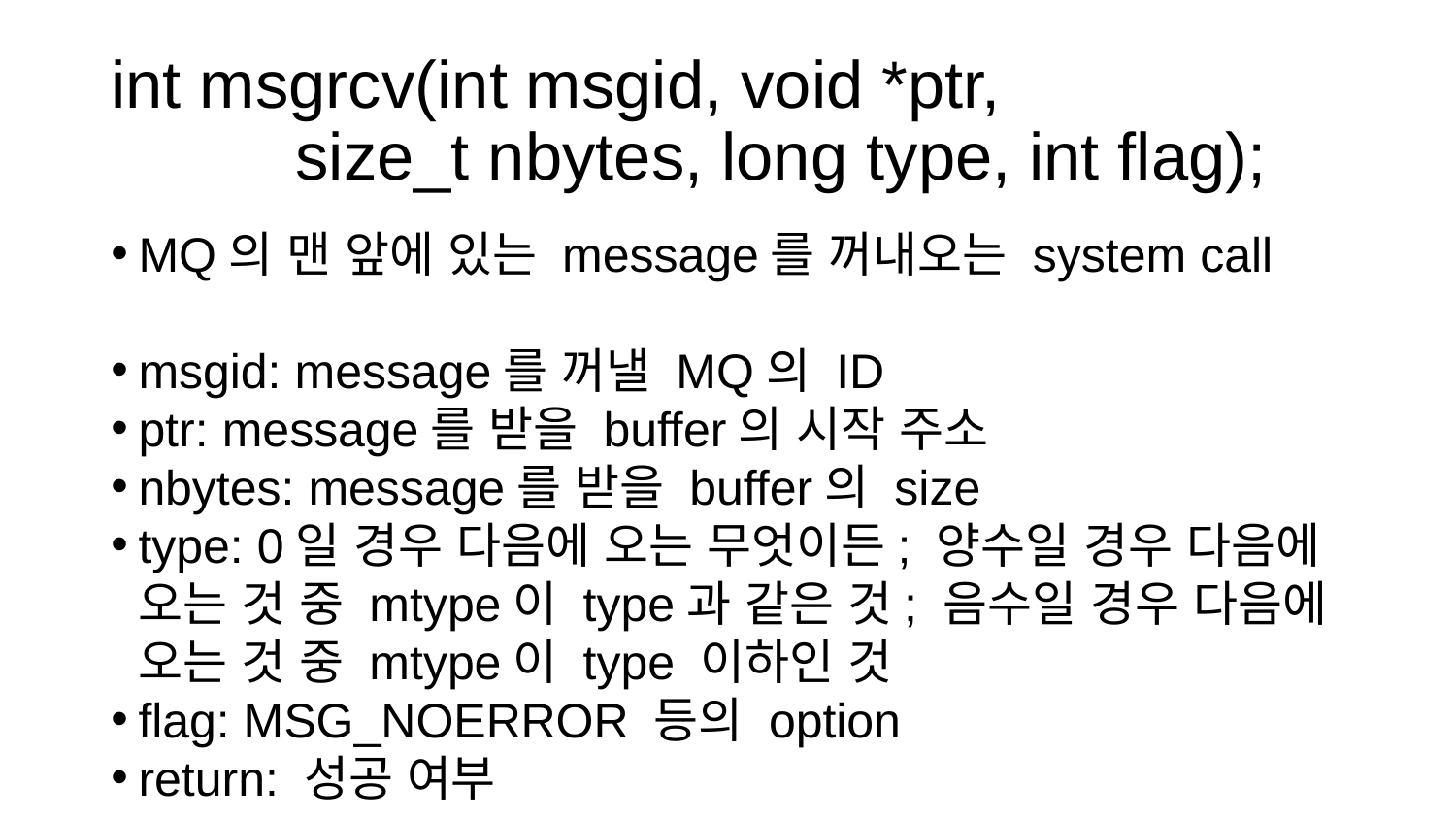

# int msgrcv(int msgid, void *ptr, size_t nbytes, long type, int flag);
MQ의 맨 앞에 있는 message를 꺼내오는 system call

msgid: message를 꺼낼 MQ의 ID
ptr: message를 받을 buffer의 시작 주소
nbytes: message를 받을 buffer의 size
type: 0일 경우 다음에 오는 무엇이든; 양수일 경우 다음에 오는 것 중 mtype이 type과 같은 것; 음수일 경우 다음에 오는 것 중 mtype이 type 이하인 것
flag: MSG_NOERROR 등의 option
return: 성공 여부